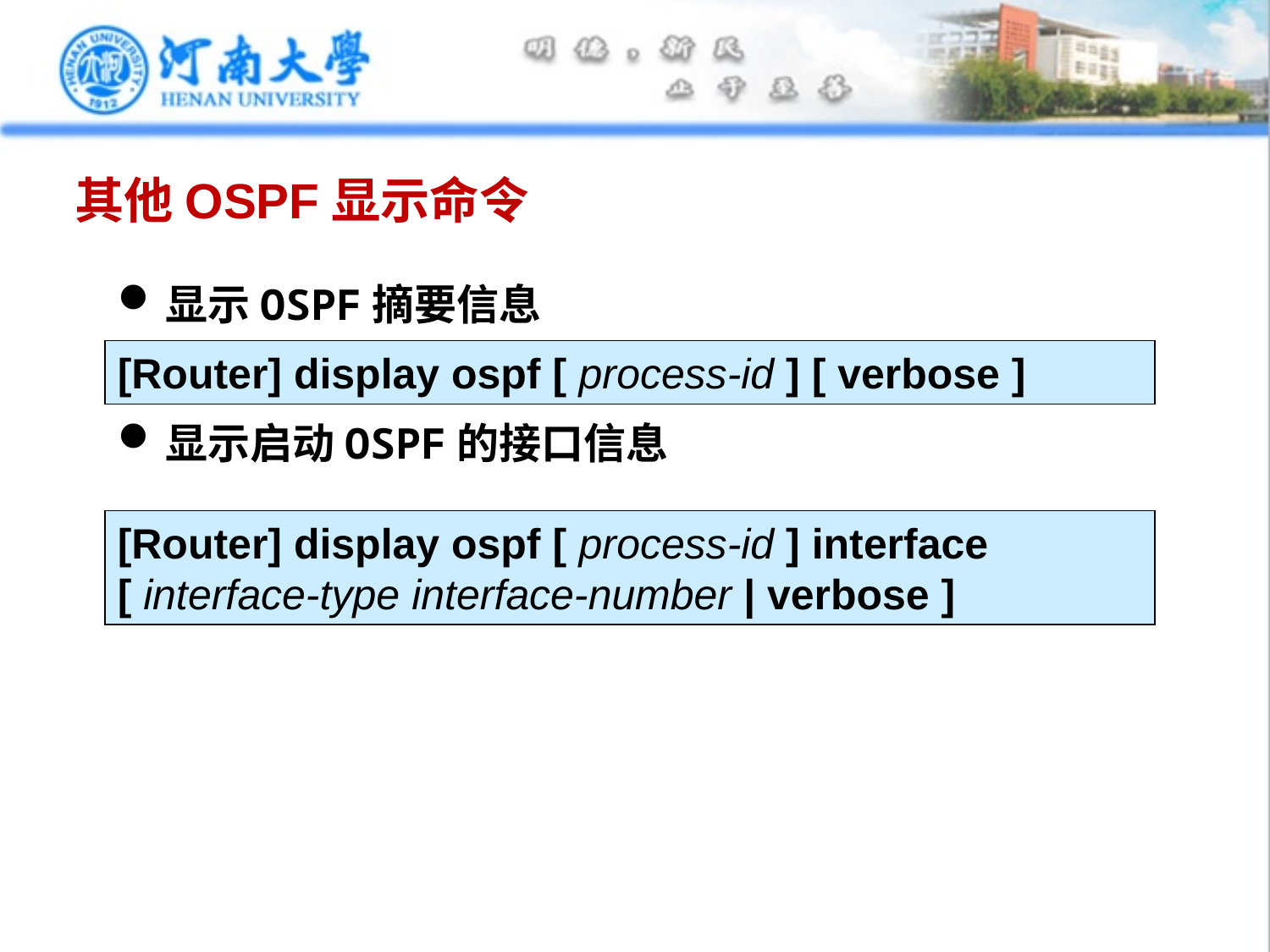

# 其他OSPF显示命令
显示OSPF摘要信息

显示启动OSPF的接口信息

[Router] display ospf [ process-id ] [ verbose ]
[Router] display ospf [ process-id ] interface [ interface-type interface-number | verbose ]